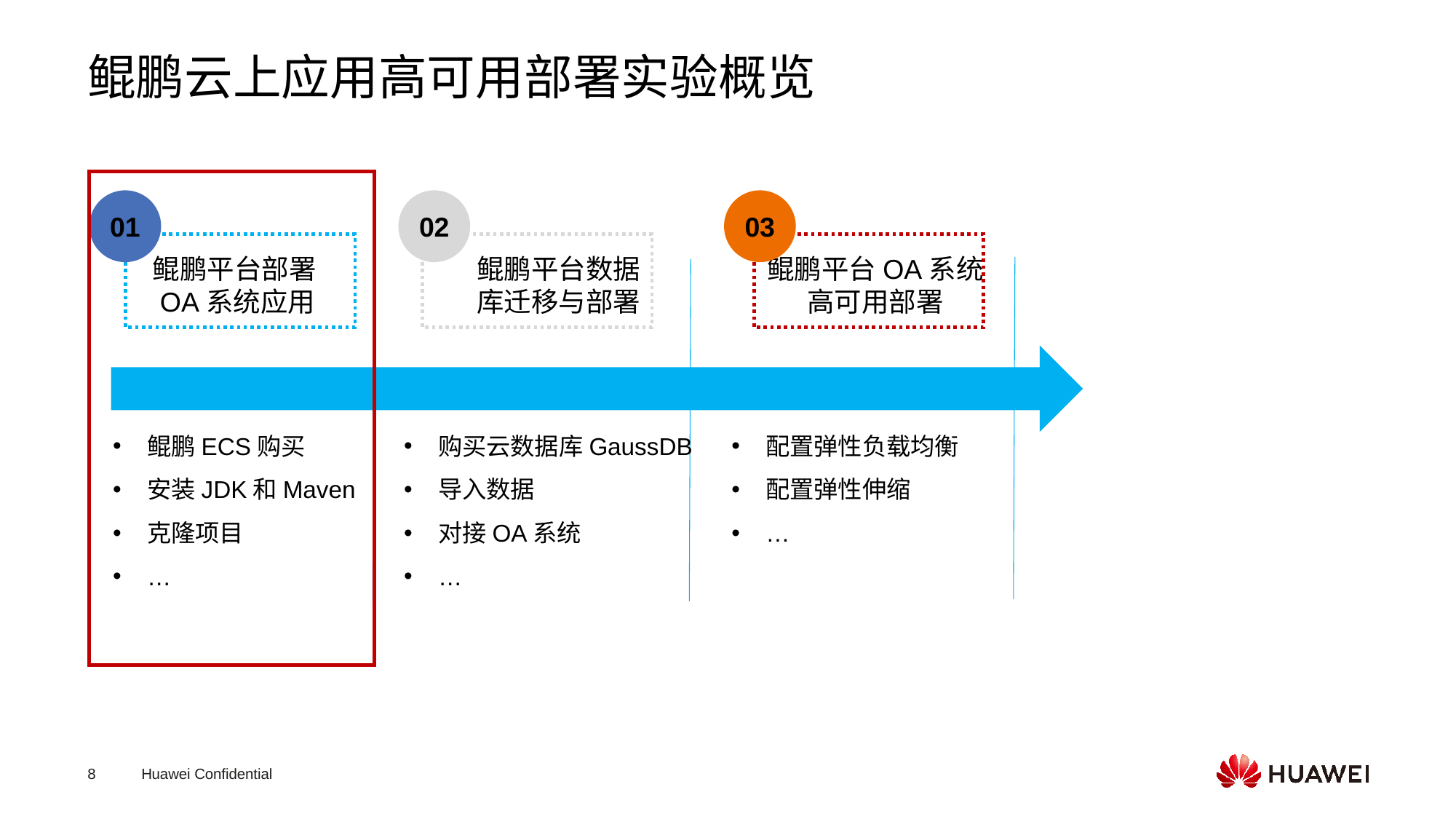

# 鲲鹏云上应用高可用部署实验概览

01
02
03

鲲鹏平台数据库迁移与部署
鲲鹏平台OA系统高可用部署
鲲鹏平台部署OA系统应用

鲲鹏ECS购买
安装JDK和Maven
克隆项目
…
购买云数据库GaussDB
导入数据
对接OA系统
…
配置弹性负载均衡
配置弹性伸缩
…